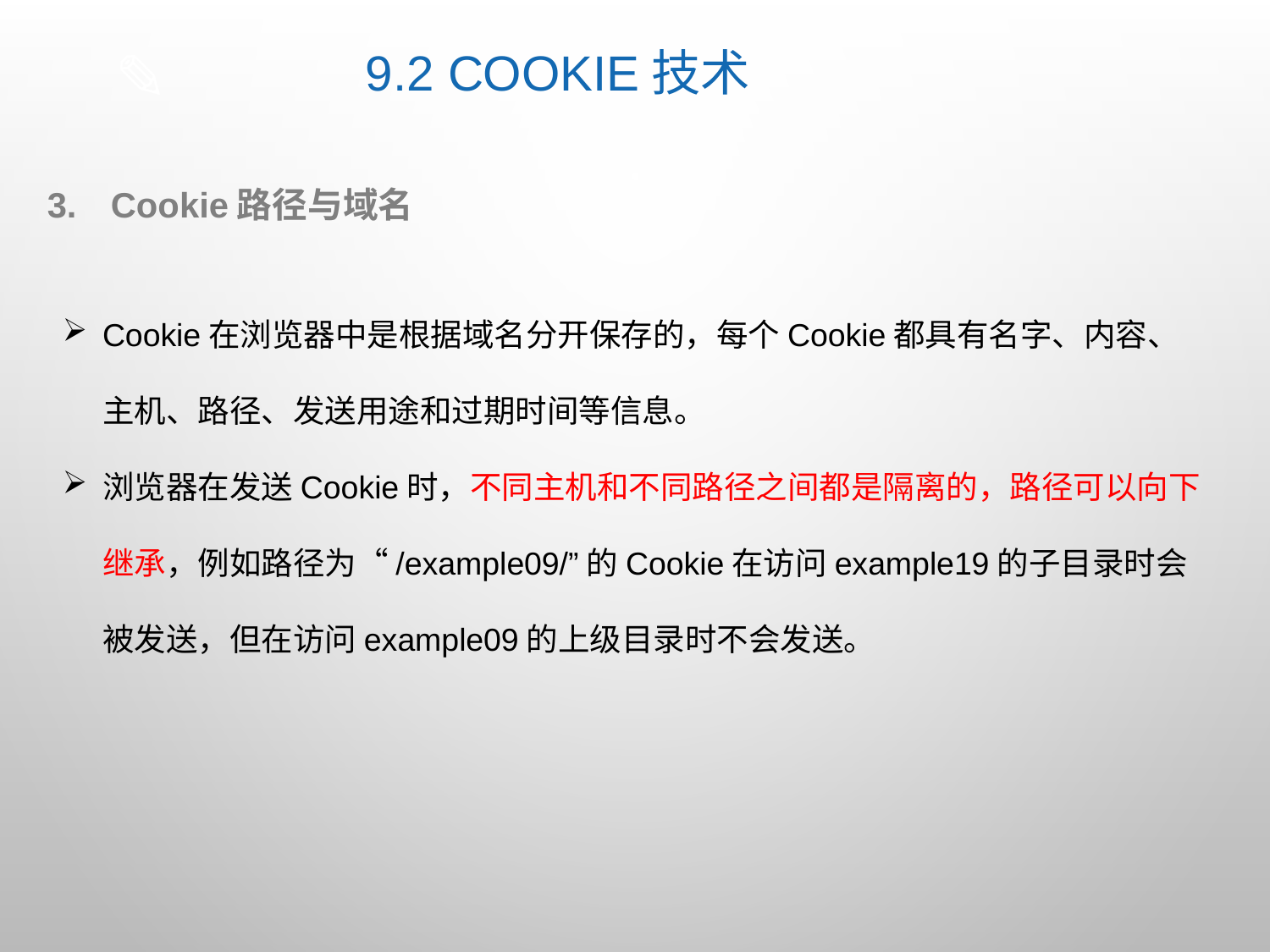

# 9.2 Cookie技术
Cookie路径与域名
Cookie在浏览器中是根据域名分开保存的，每个Cookie都具有名字、内容、主机、路径、发送用途和过期时间等信息。
浏览器在发送Cookie时，不同主机和不同路径之间都是隔离的，路径可以向下继承，例如路径为“/example09/”的Cookie在访问example19的子目录时会被发送，但在访问example09的上级目录时不会发送。